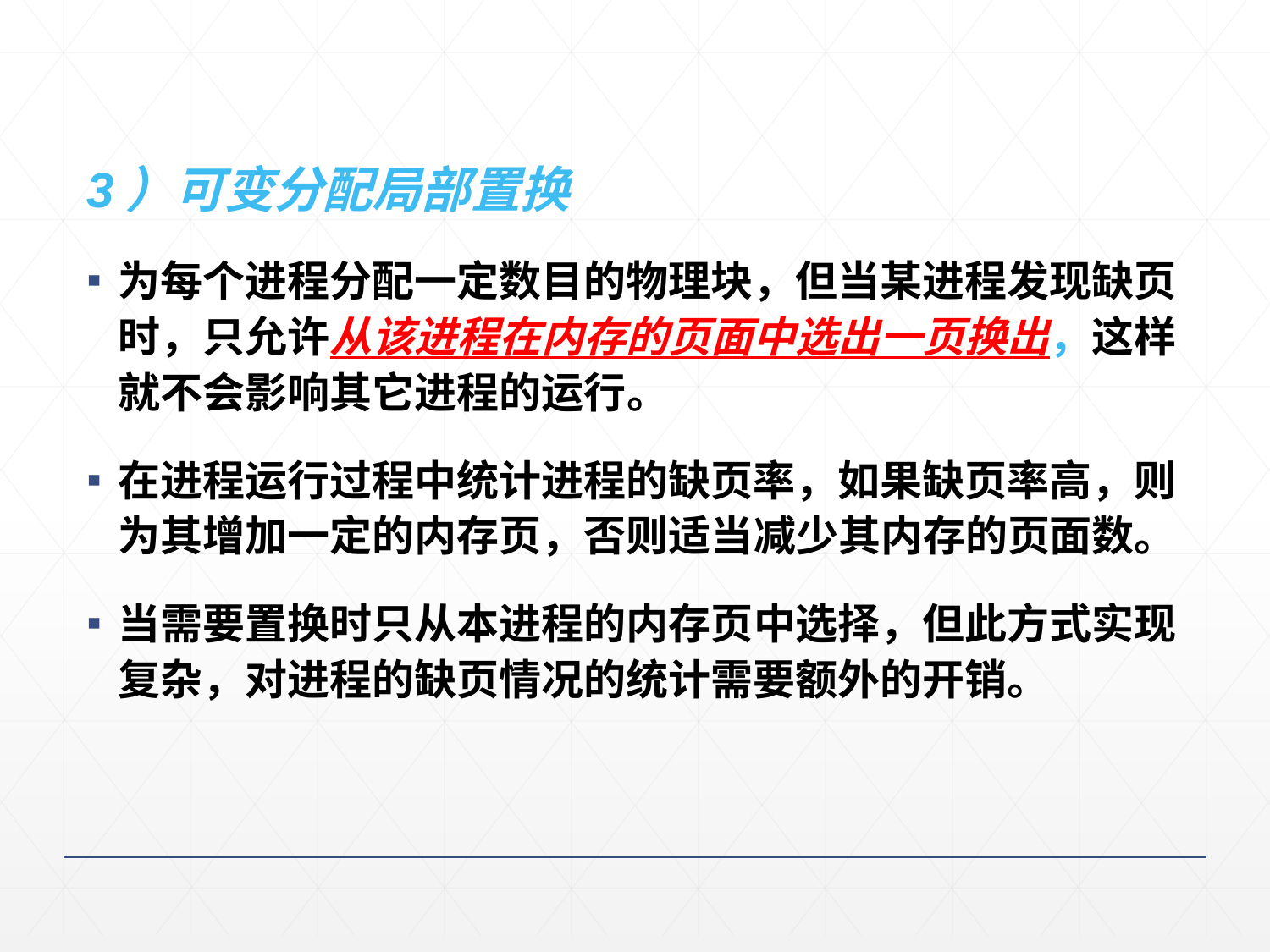

# 3）可变分配局部置换
为每个进程分配一定数目的物理块，但当某进程发现缺页时，只允许从该进程在内存的页面中选出一页换出，这样就不会影响其它进程的运行。
在进程运行过程中统计进程的缺页率，如果缺页率高，则为其增加一定的内存页，否则适当减少其内存的页面数。
当需要置换时只从本进程的内存页中选择，但此方式实现复杂，对进程的缺页情况的统计需要额外的开销。